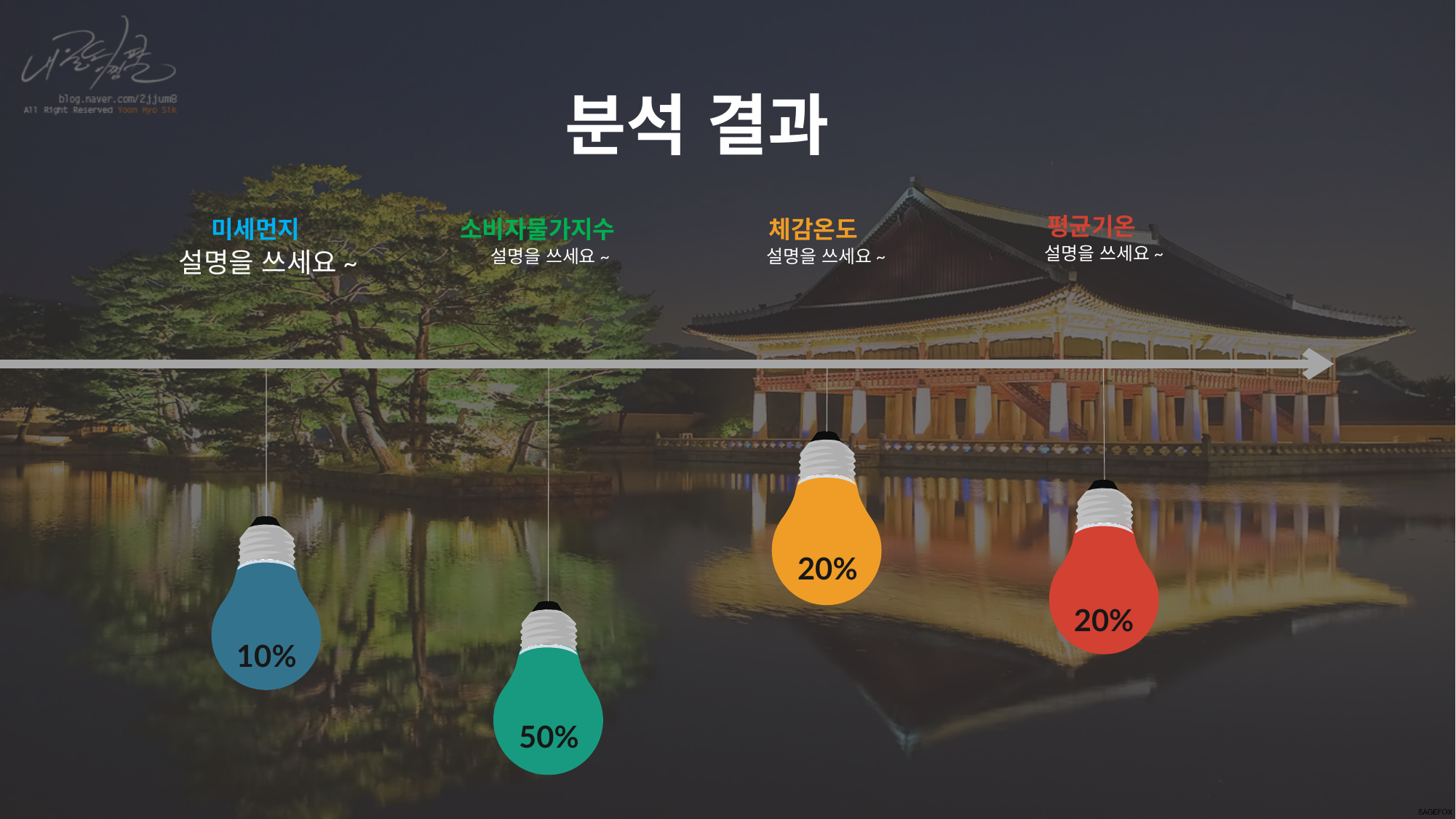

분석 결과
평균기온
설명을 쓰세요~
체감온도
설명을 쓰세요~
소비자물가지수
설명을 쓰세요~
미세먼지
설명을 쓰세요~

20%
20%

10%
50%